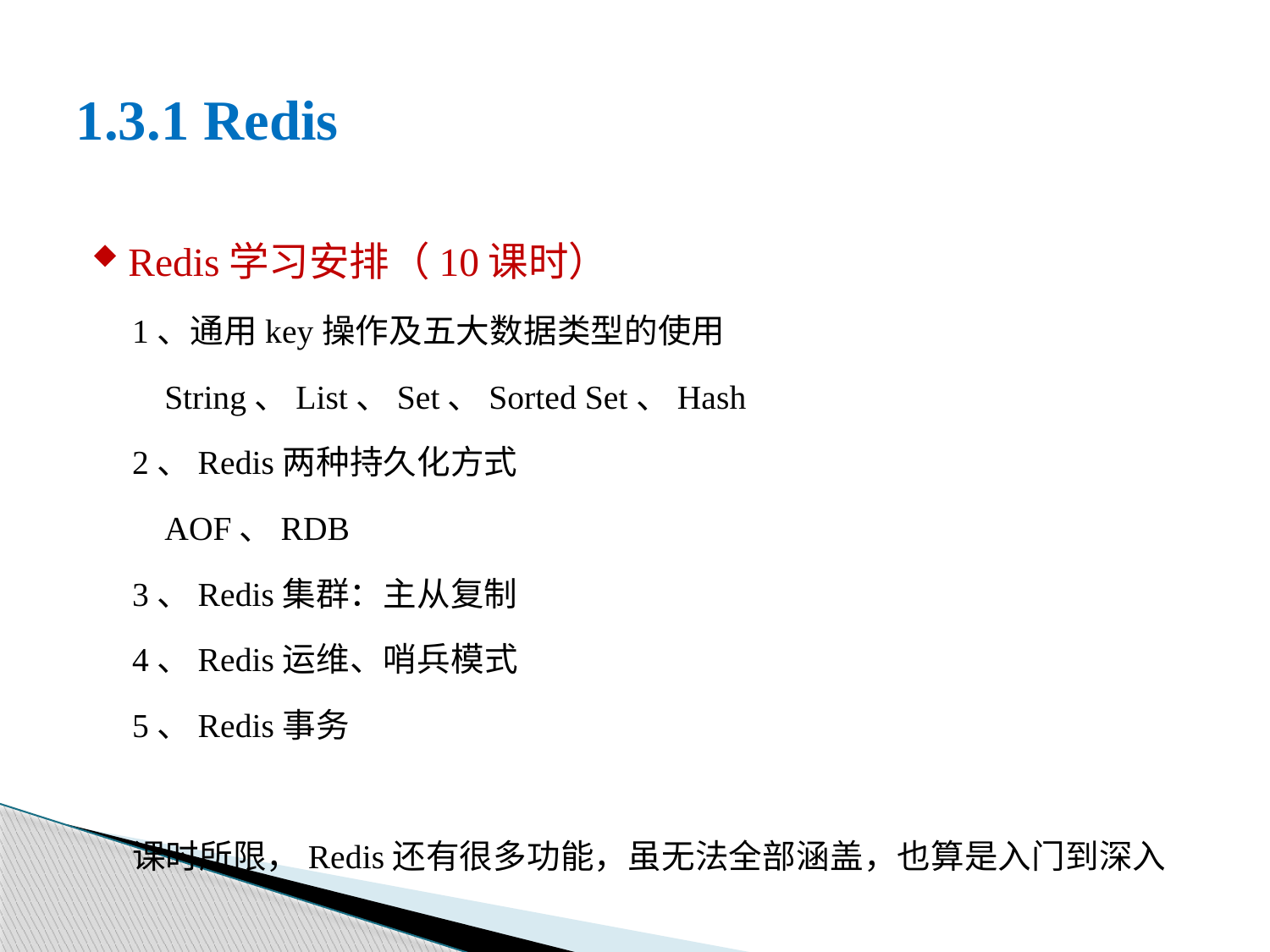

# 1.3.1 Redis
Redis学习安排（10课时）
1、通用key操作及五大数据类型的使用
	String、List、Set、Sorted Set、Hash
2、Redis两种持久化方式
	AOF、RDB
3、Redis集群：主从复制
4、Redis运维、哨兵模式
5、Redis事务

课时所限，Redis还有很多功能，虽无法全部涵盖，也算是入门到深入